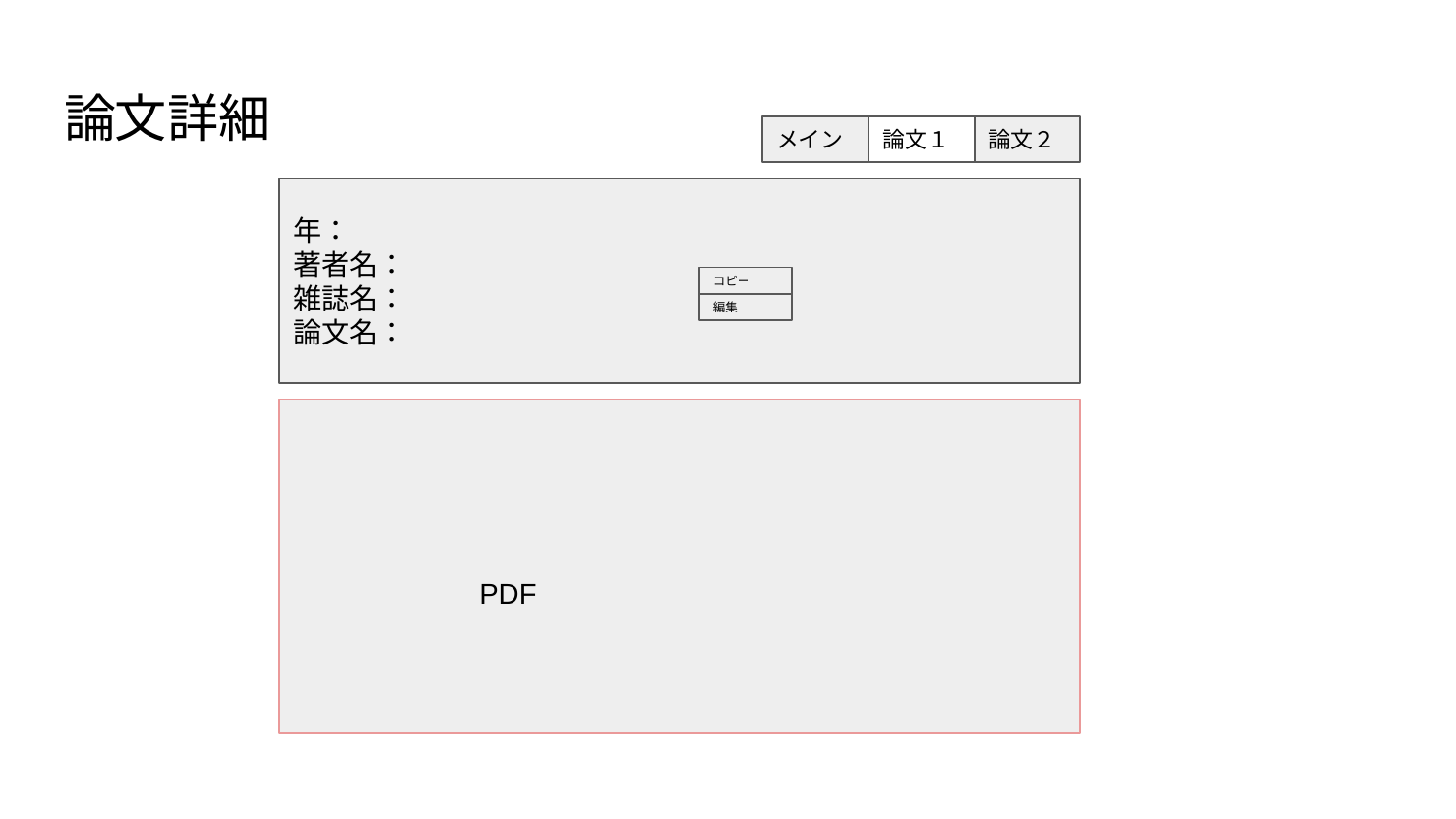

# 論文詳細
メイン
論文１
論文２
年：
著者名：
雑誌名：
論文名：
コピー
編集

PDF